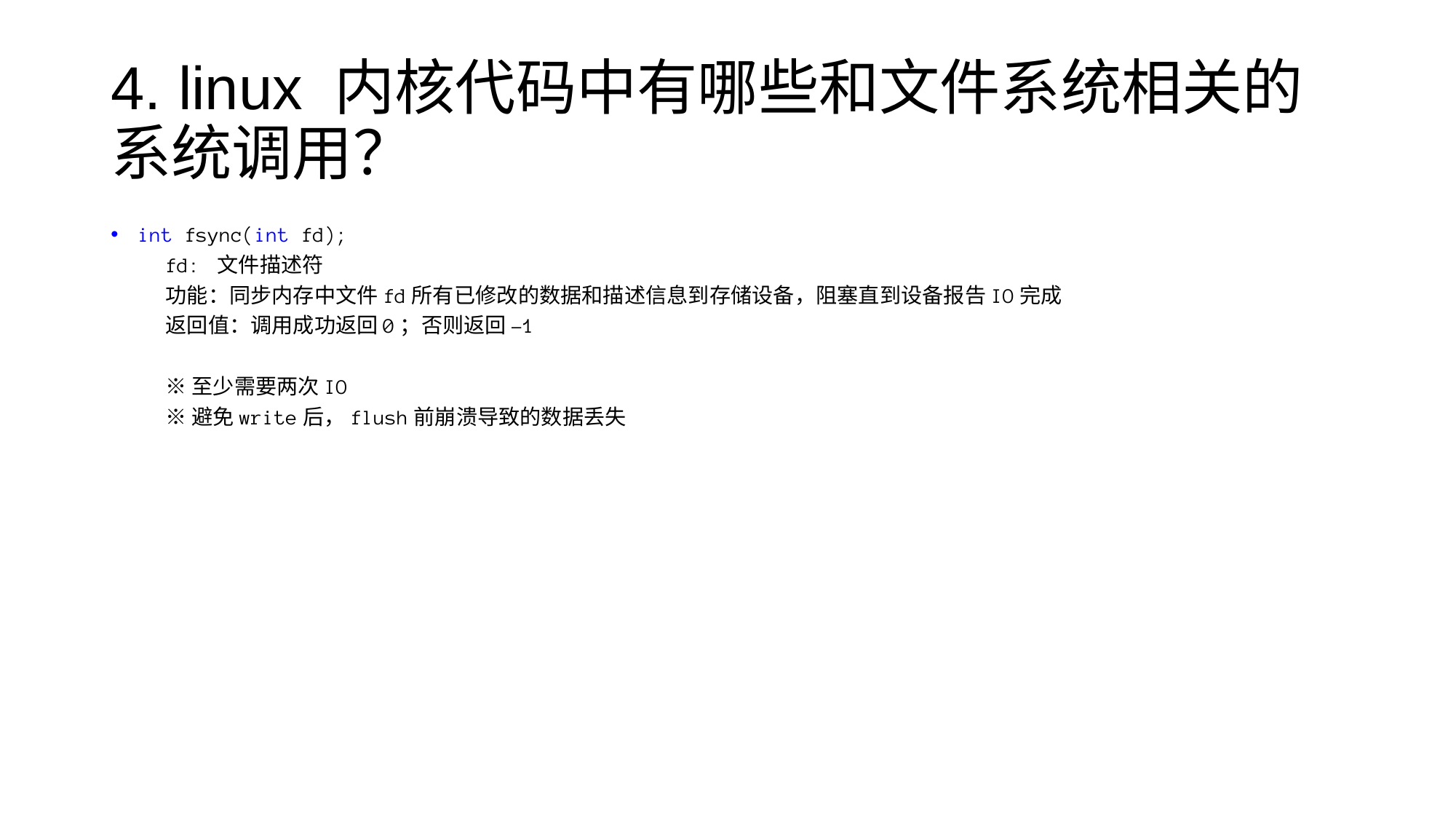

# 4. linux 内核代码中有哪些和文件系统相关的系统调用？
int fsync(int fd);
fd: 文件描述符
功能：同步内存中文件fd所有已修改的数据和描述信息到存储设备，阻塞直到设备报告IO完成
返回值：调用成功返回0；否则返回-1

※至少需要两次IO
※避免write后，flush前崩溃导致的数据丢失